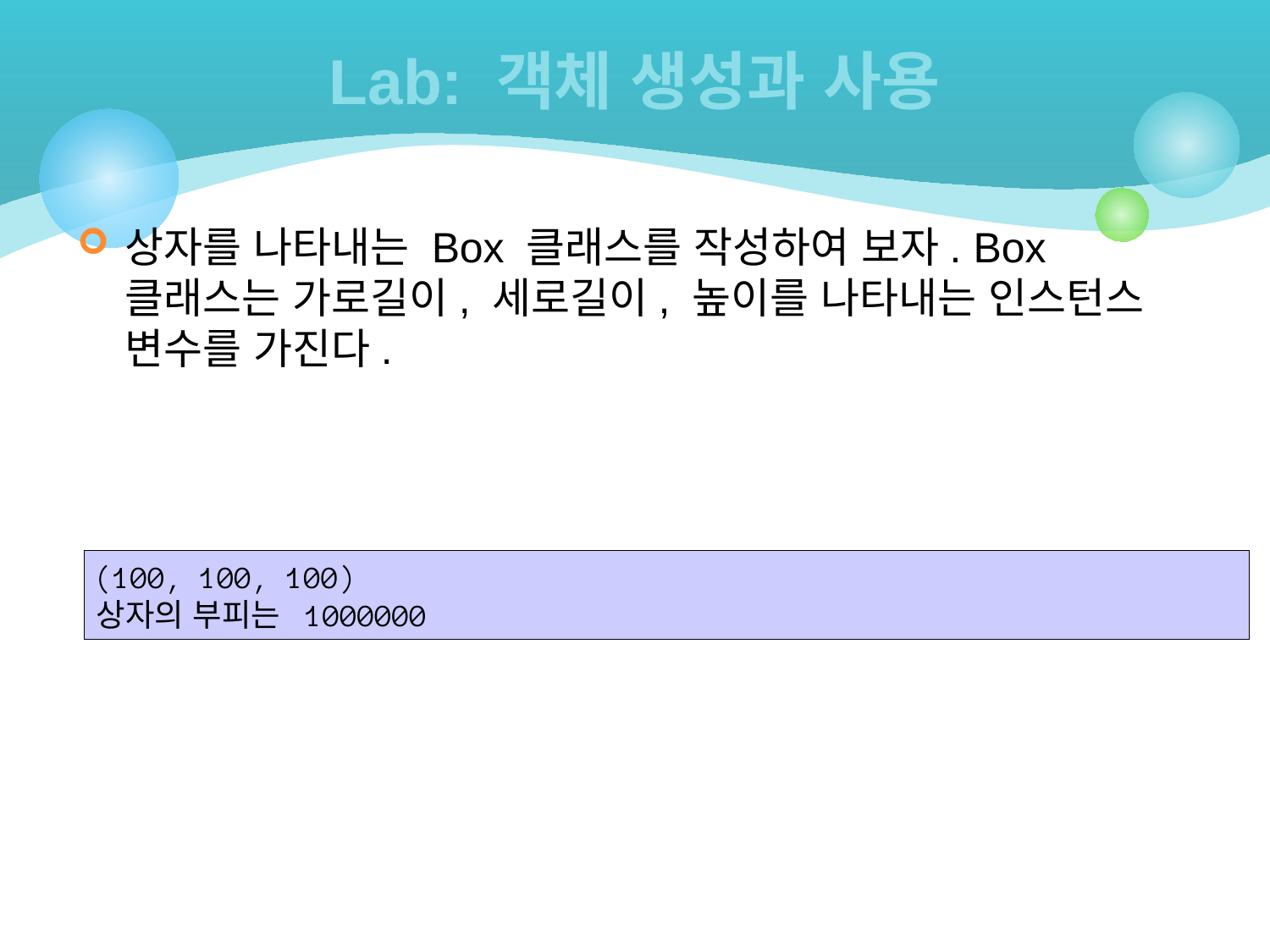

# Lab: 객체 생성과 사용
상자를 나타내는 Box 클래스를 작성하여 보자. Box 클래스는 가로길이, 세로길이, 높이를 나타내는 인스턴스 변수를 가진다.
(100, 100, 100)
상자의 부피는  1000000